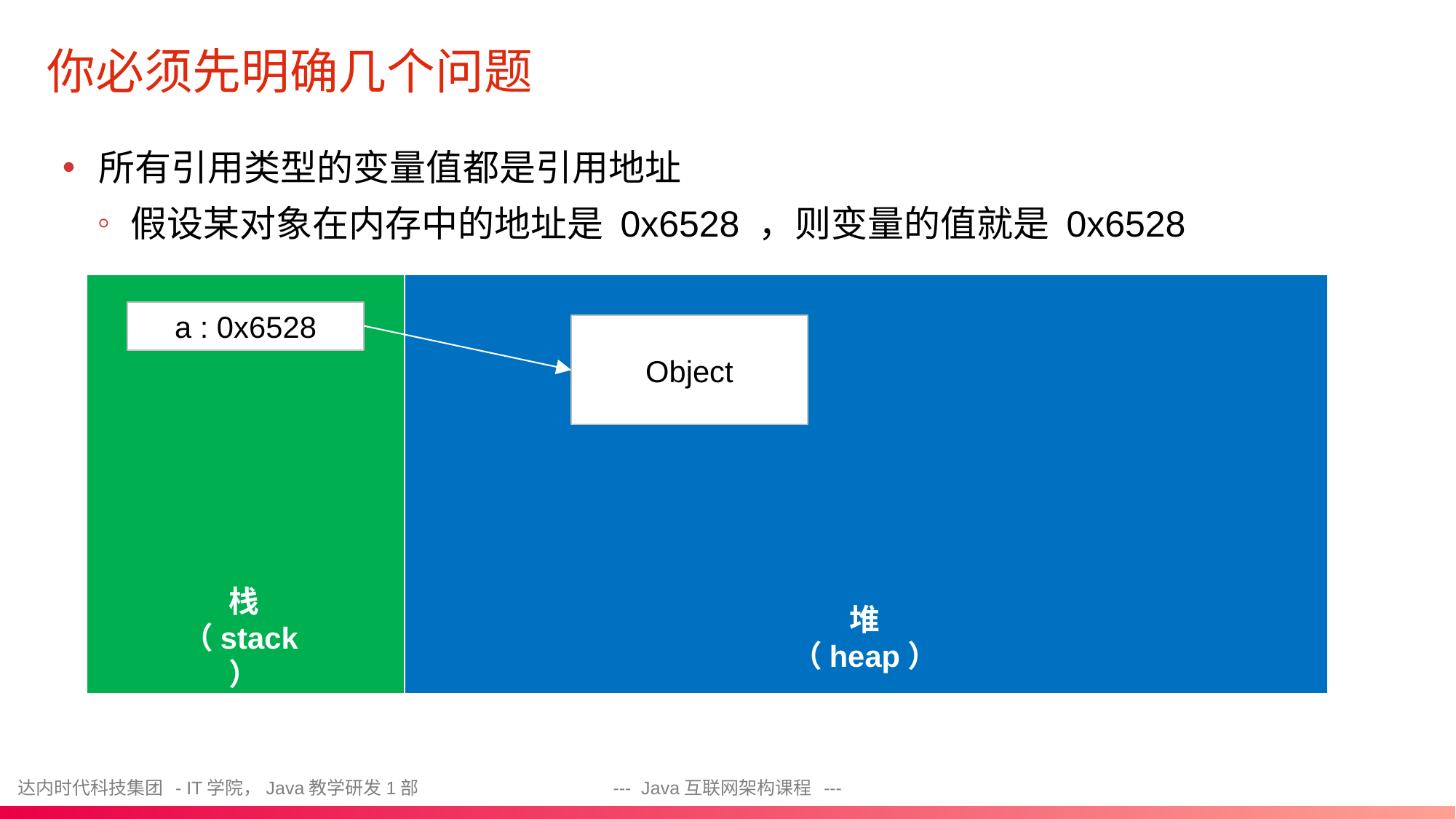

# 你必须先明确几个问题
所有引用类型的变量值都是引用地址
假设某对象在内存中的地址是 0x6528 ，则变量的值就是 0x6528

a : 0x6528
Object
栈
（stack）
堆
（heap）